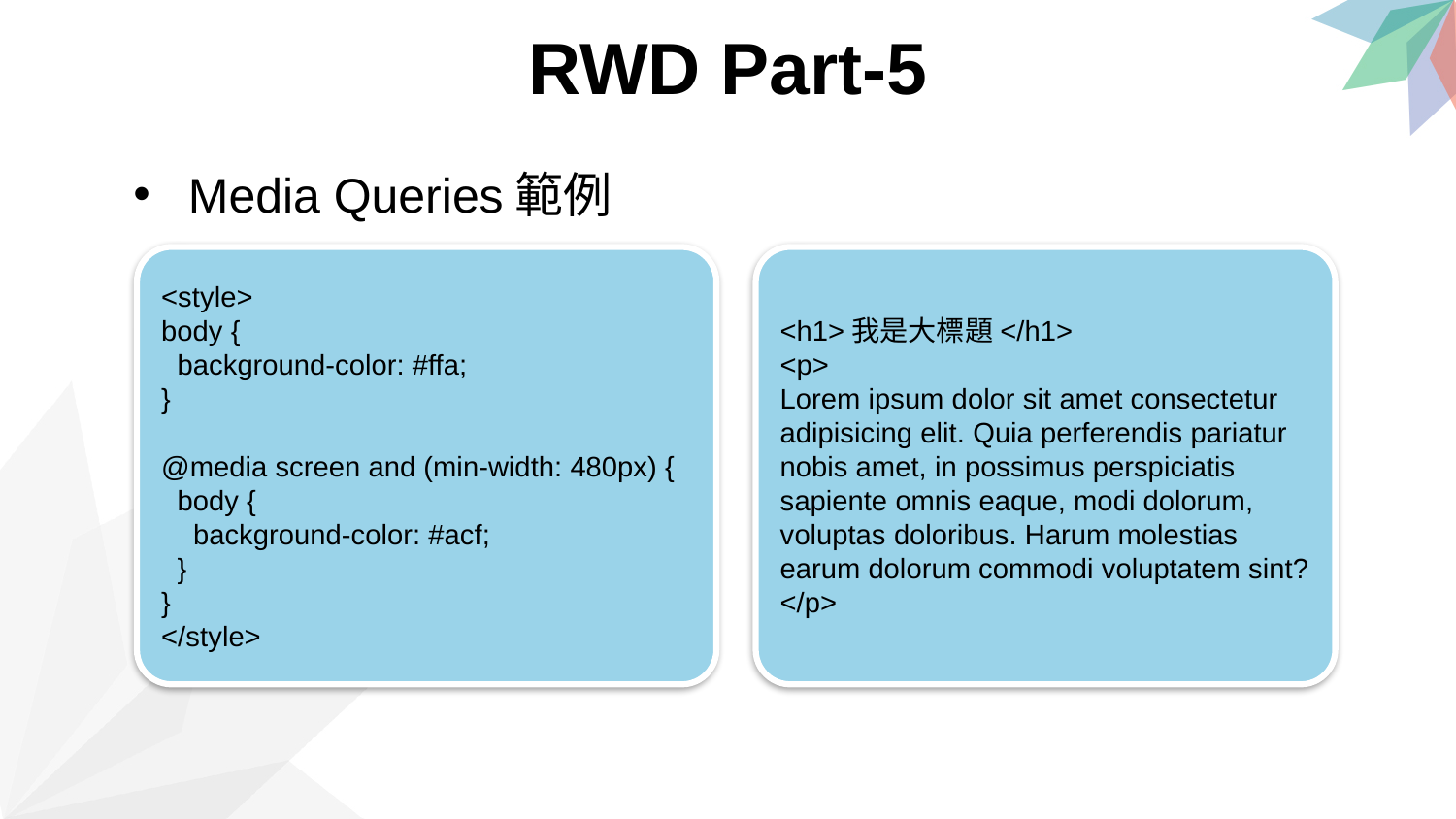

RWD Part-5
Media Queries範例
<style>
body {
  background-color: #ffa;
}

@media screen and (min-width: 480px) {
  body {
    background-color: #acf;
  }
}
</style>
<h1>我是大標題</h1>
<p>
Lorem ipsum dolor sit amet consectetur adipisicing elit. Quia perferendis pariatur nobis amet, in possimus perspiciatis sapiente omnis eaque, modi dolorum, voluptas doloribus. Harum molestias earum dolorum commodi voluptatem sint?
</p>